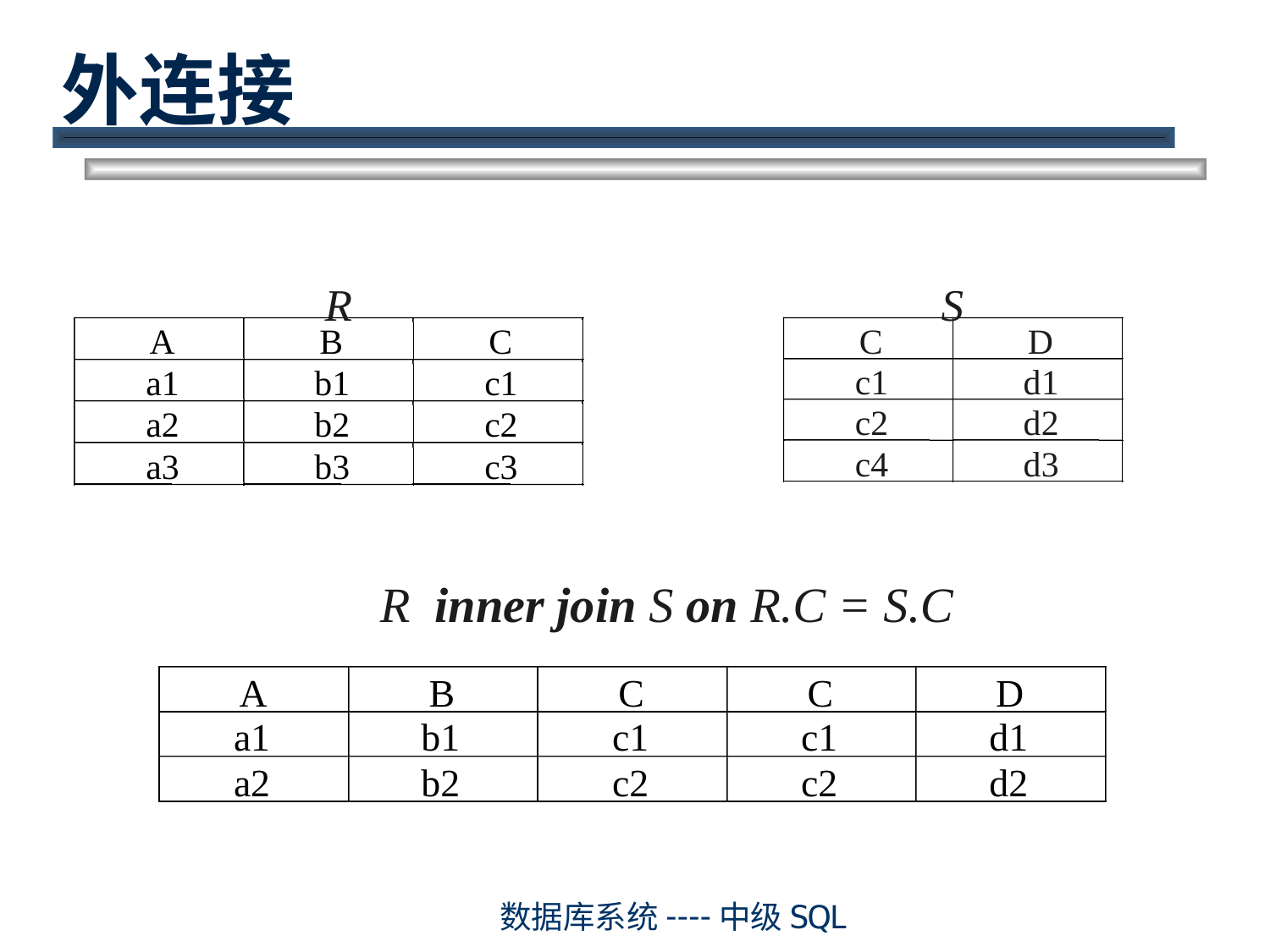

# 外连接
R
S

A
B
C

a1

b1

c1

a2
b2
c2

a3
b3
c3

C
D

c1

d1

c2
d2

c4
d3

R  inner join S on R.C = S.C

A
B
C
C
D

a1

b1

c1

c1

d1

a2
b2
c2
c2
d2

数据库系统----中级SQL